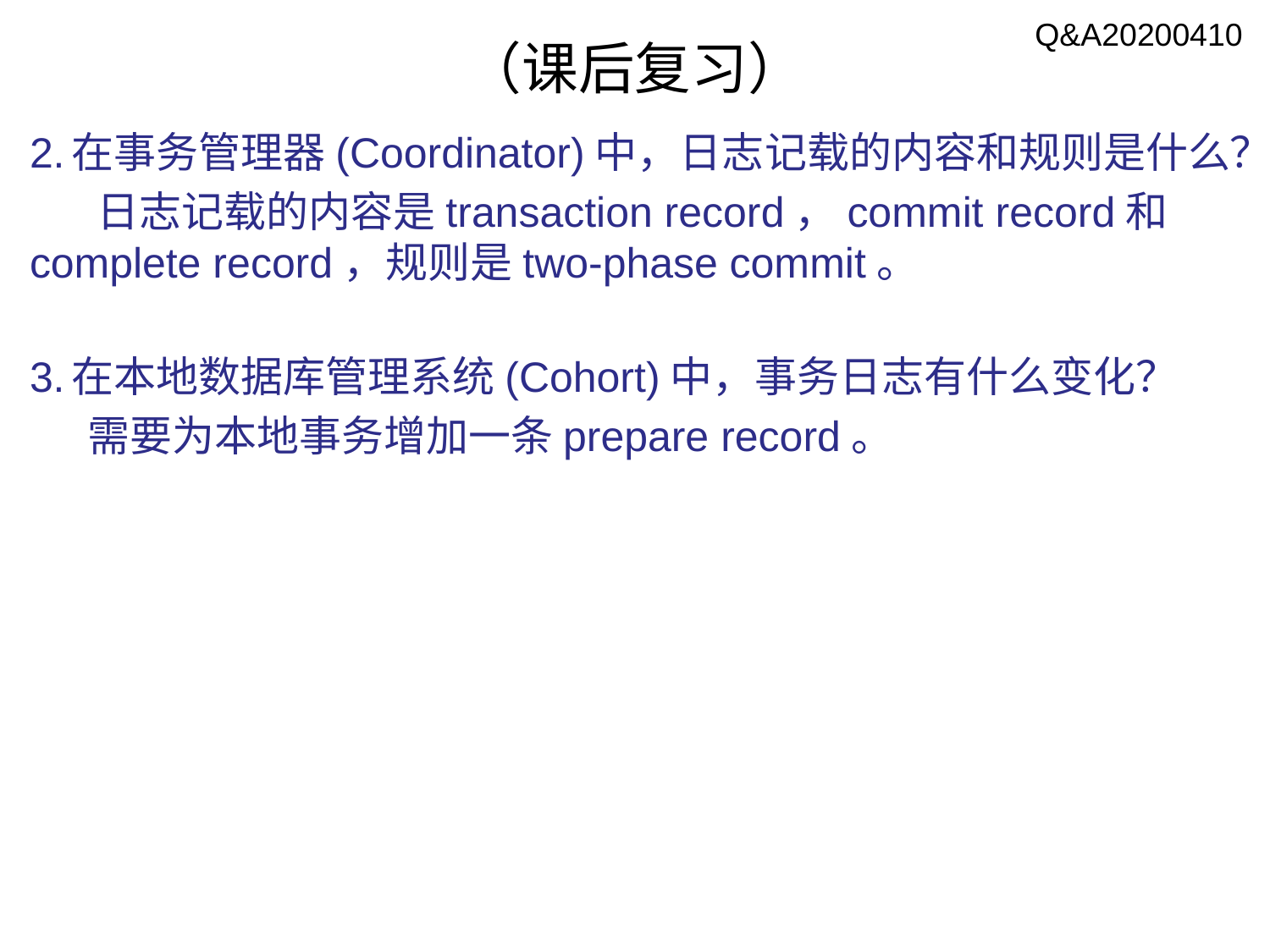

Q&A20200410
# （课后复习）
在事务管理器(Coordinator)中，日志记载的内容和规则是什么？
      日志记载的内容是transaction record，commit record和complete record，规则是two-phase commit。

在本地数据库管理系统(Cohort)中，事务日志有什么变化？
     需要为本地事务增加一条prepare record。